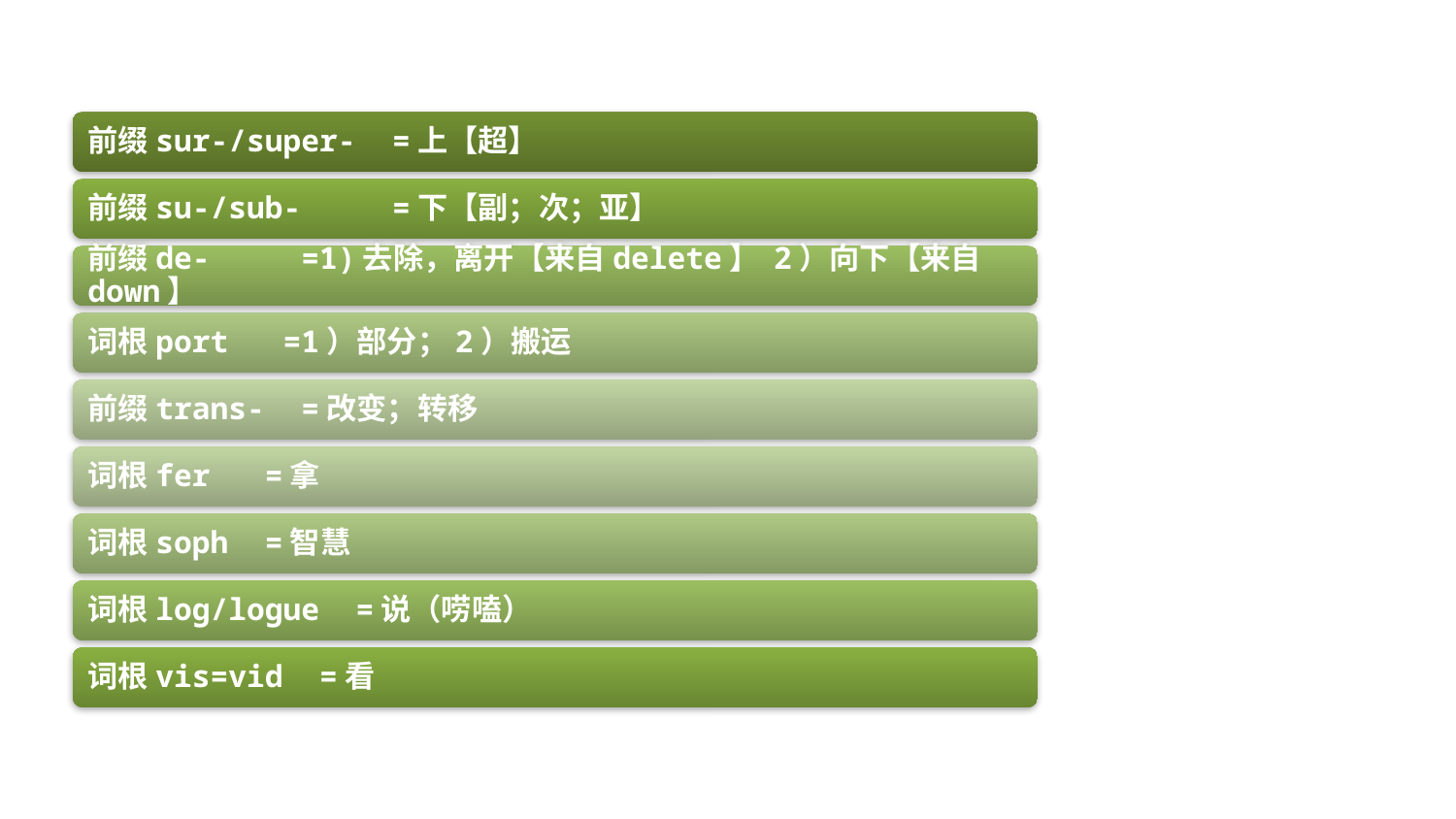

前缀sur-/super-  =上【超】
前缀su-/sub-     =下【副；次；亚】
前缀de-     =1)去除，离开【来自delete】 2）向下【来自down】
词根port   =1）部分；2）搬运
前缀trans-  =改变；转移
词根fer   =拿
词根soph  =智慧
词根log/logue  =说（唠嗑）
词根vis=vid  =看